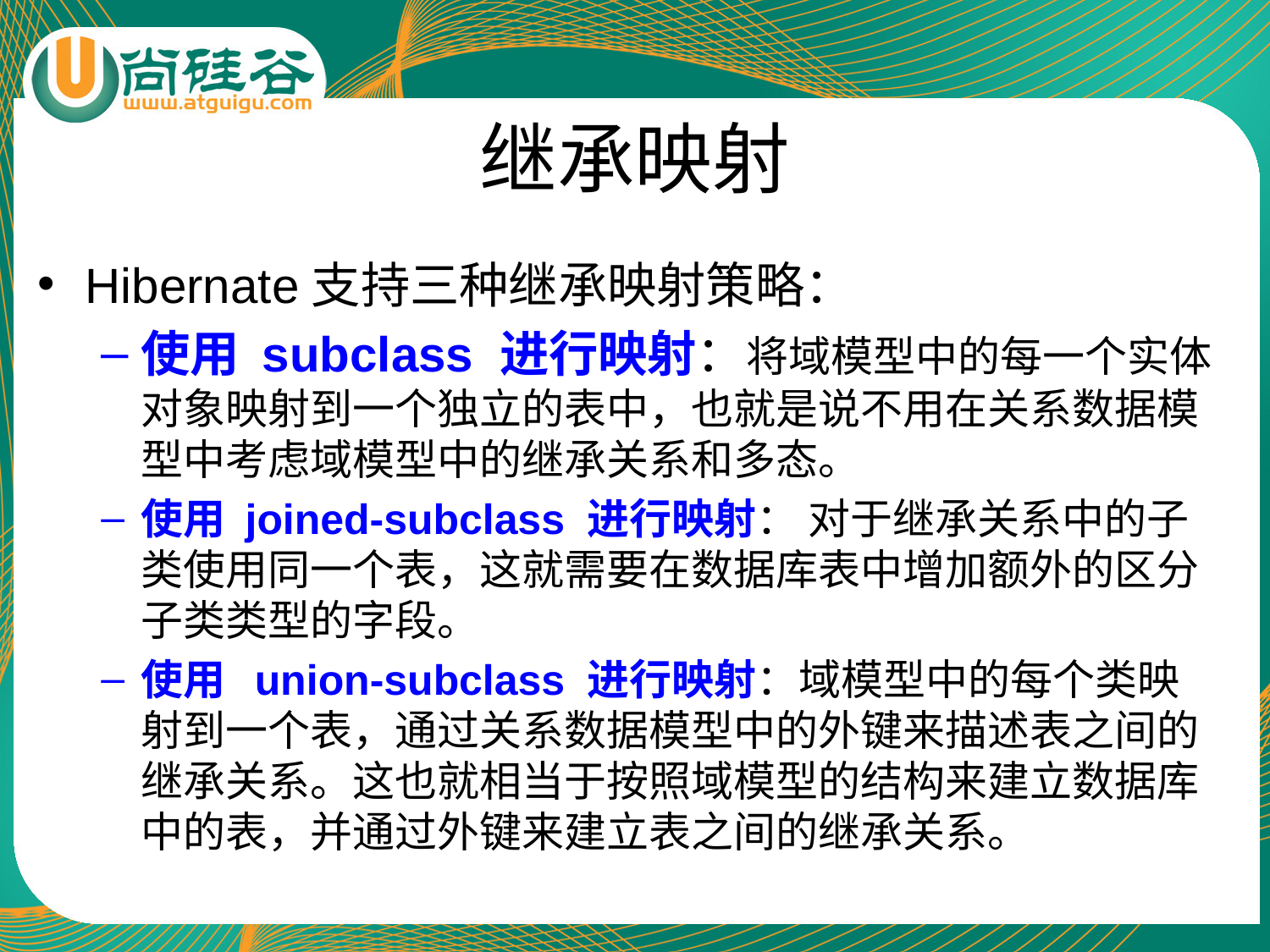

# 继承映射
Hibernate支持三种继承映射策略：
使用 subclass 进行映射：将域模型中的每一个实体对象映射到一个独立的表中，也就是说不用在关系数据模型中考虑域模型中的继承关系和多态。
使用 joined-subclass 进行映射： 对于继承关系中的子类使用同一个表，这就需要在数据库表中增加额外的区分子类类型的字段。
使用  union-subclass 进行映射：域模型中的每个类映射到一个表，通过关系数据模型中的外键来描述表之间的继承关系。这也就相当于按照域模型的结构来建立数据库中的表，并通过外键来建立表之间的继承关系。